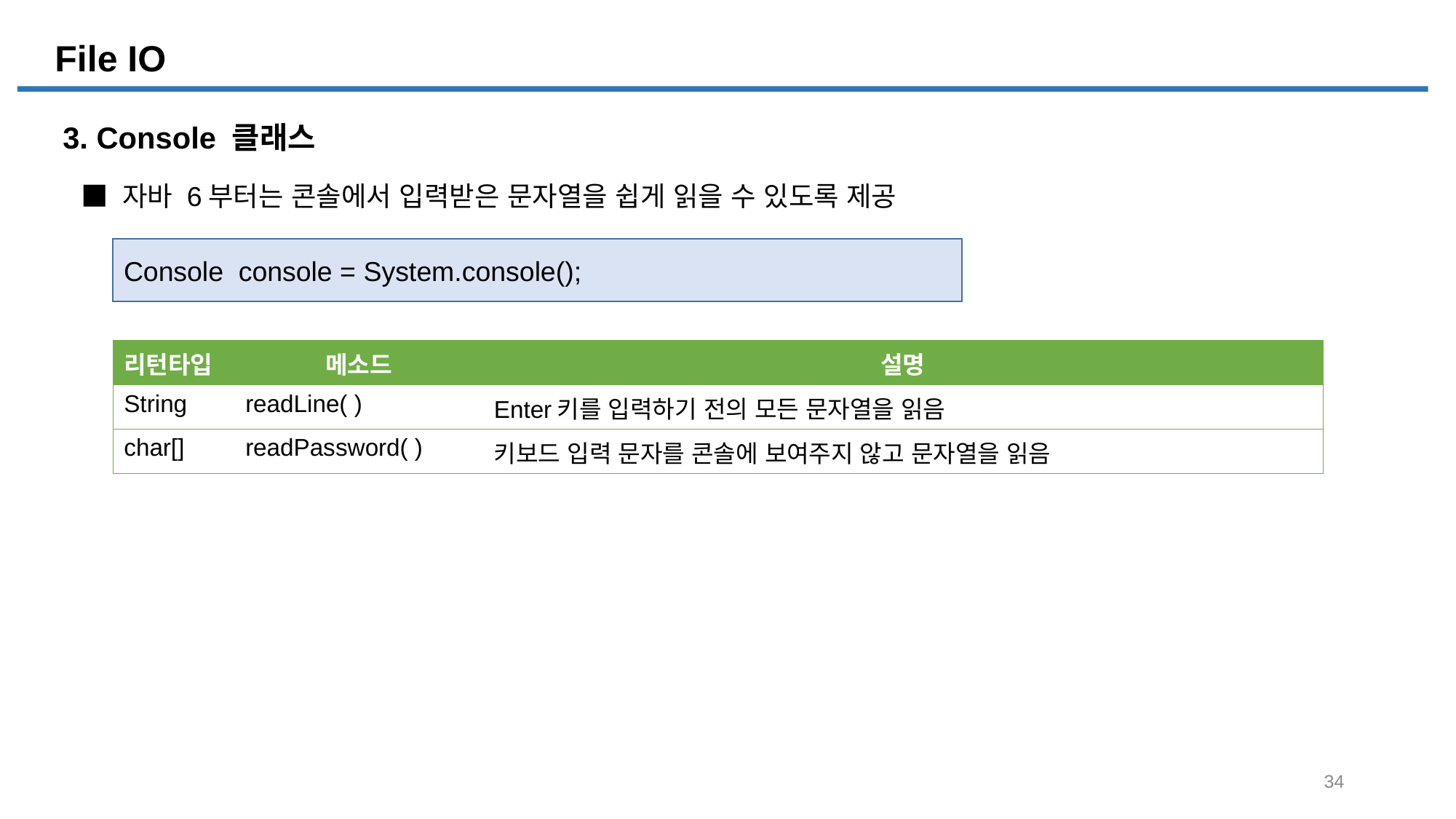

File IO

File IO
3. Console 클래스
■ 자바 6부터는 콘솔에서 입력받은 문자열을 쉽게 읽을 수 있도록 제공
Console  console = System.console();
| 리턴타입 | 메소드 | 설명 |
| --- | --- | --- |
| String | readLine( ) | Enter키를 입력하기 전의 모든 문자열을 읽음 |
| char[] | readPassword( ) | 키보드 입력 문자를 콘솔에 보여주지 않고 문자열을 읽음 |
34